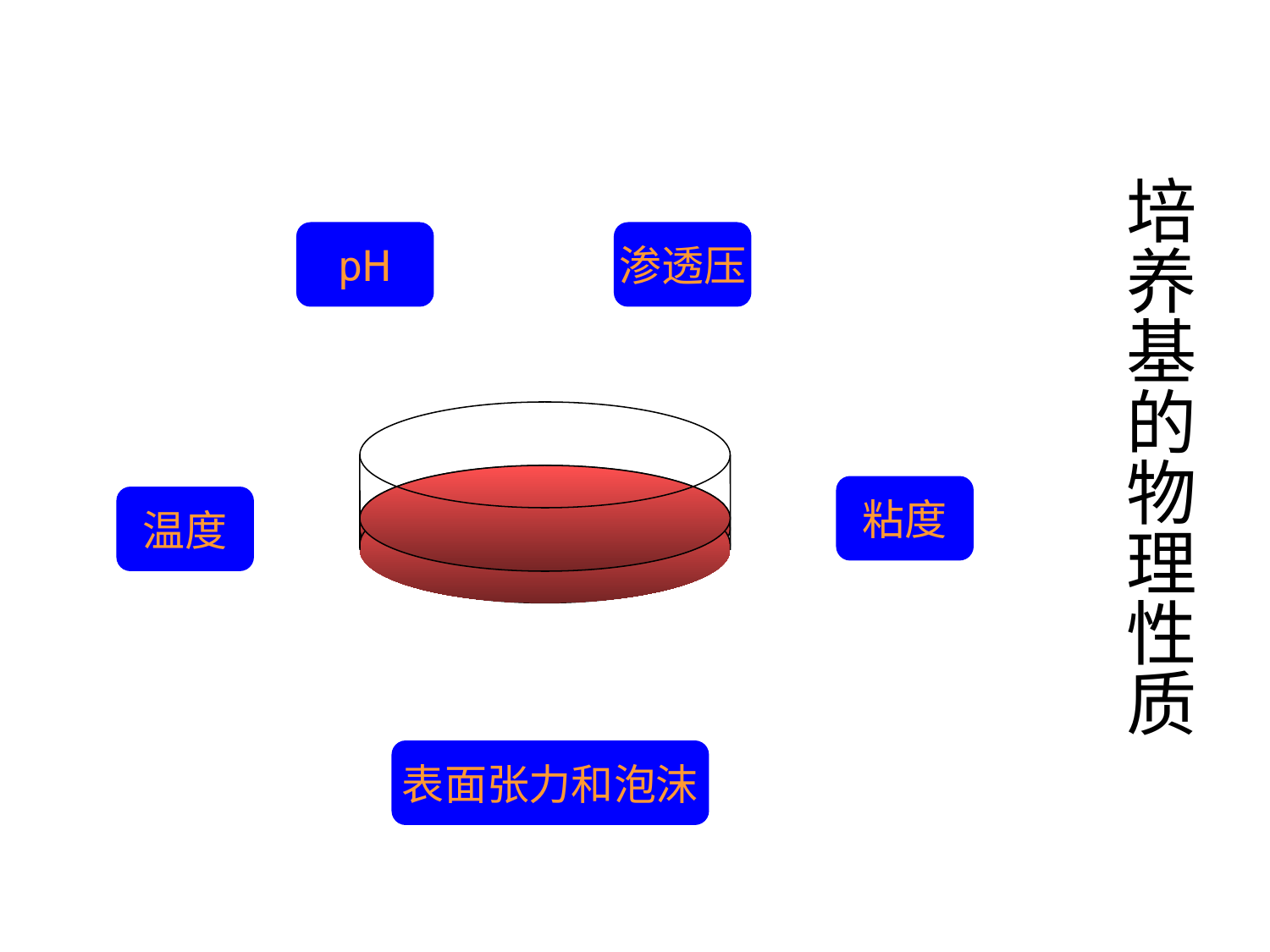

# 培养基的物理性质
pH
渗透压

粘度
温度
表面张力和泡沫